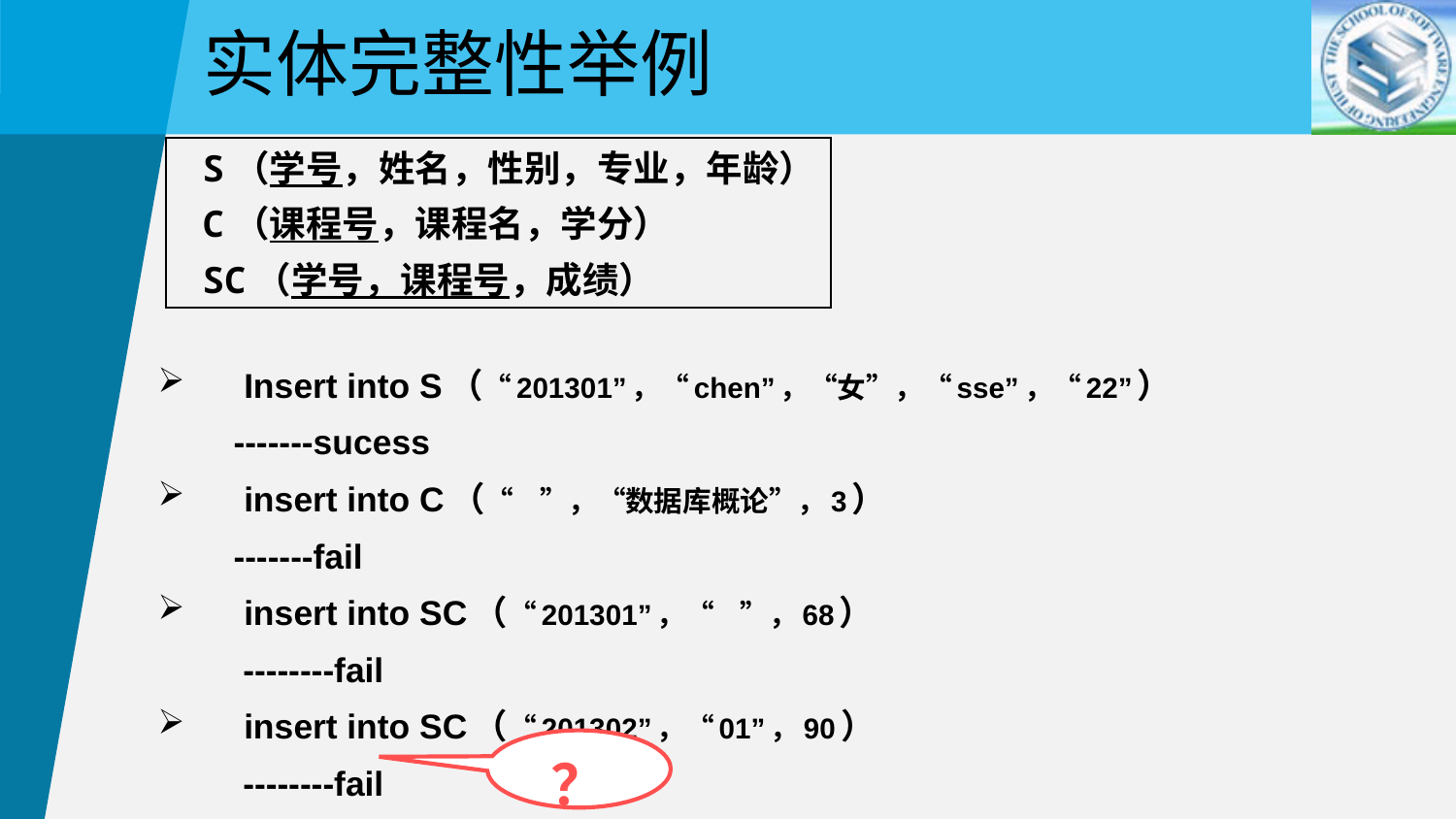

实体完整性举例
 S（学号，姓名，性别，专业，年龄）
 C（课程号，课程名，学分）
 SC（学号，课程号，成绩）
Insert into S（“201301”，“chen”，“女”，“sse”，“22”）
        -------sucess
insert into C（“    ”，“数据库概论”，3）
        -------fail
insert into SC（“201301”，“    ”，68）
         --------fail
insert into SC（“201302”，“01”，90）
         --------fail
？